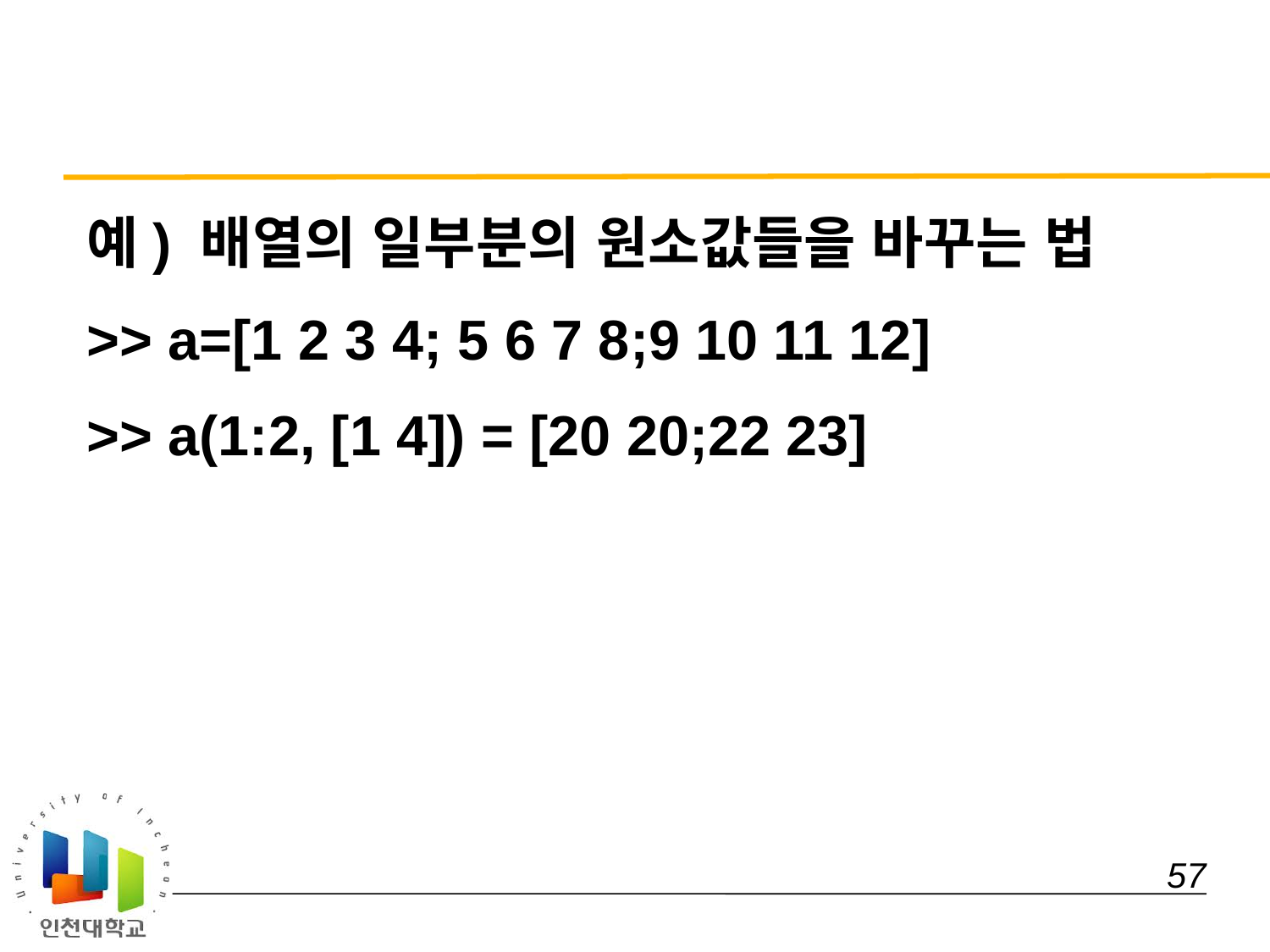

#
예) 배열의 일부분의 원소값들을 바꾸는 법
>> a=[1 2 3 4; 5 6 7 8;9 10 11 12]
>> a(1:2, [1 4]) = [20 20;22 23]

 57